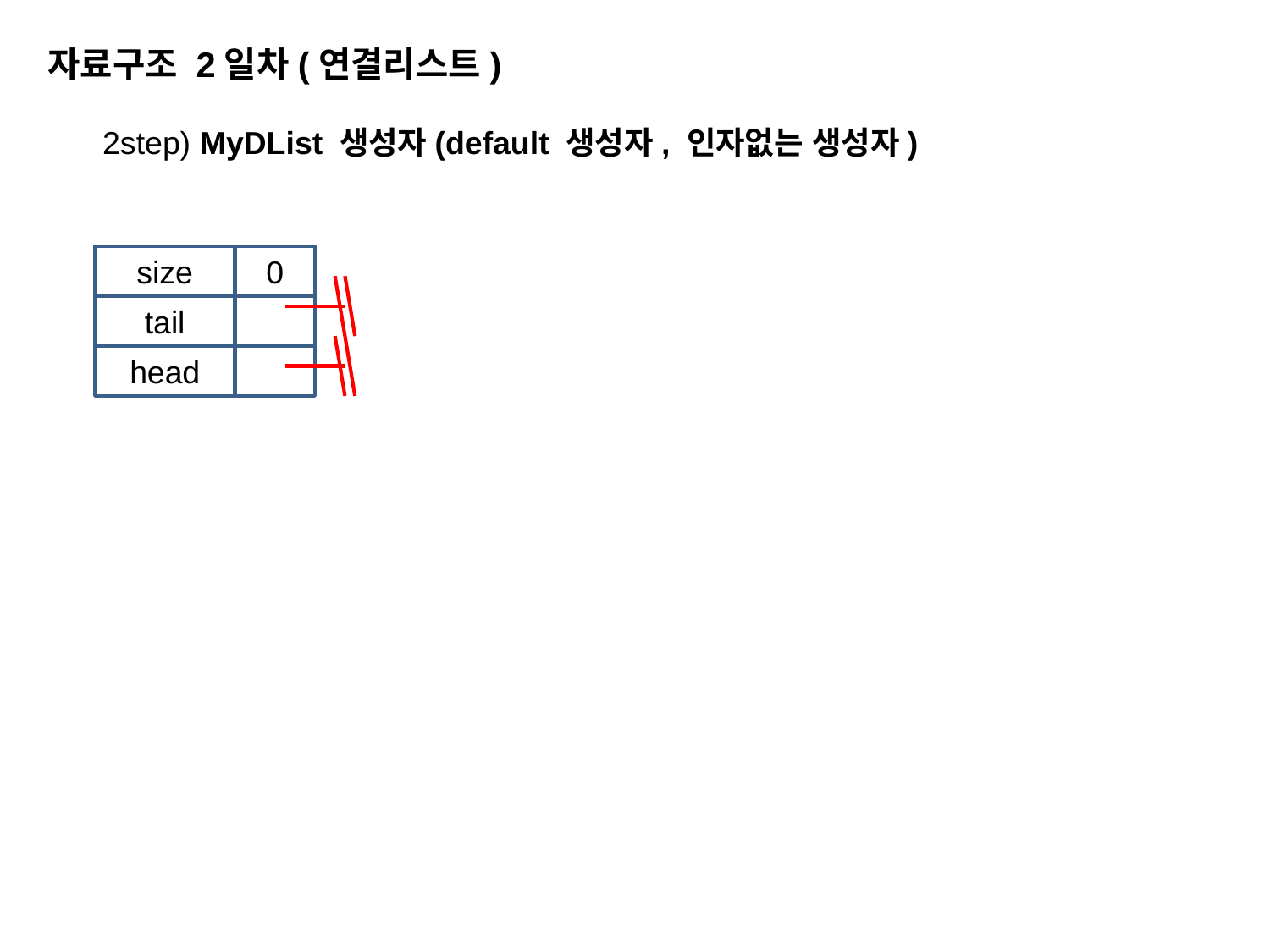

자료구조 2일차(연결리스트)
2step) MyDList 생성자(default 생성자, 인자없는 생성자)

size
0
tail

head